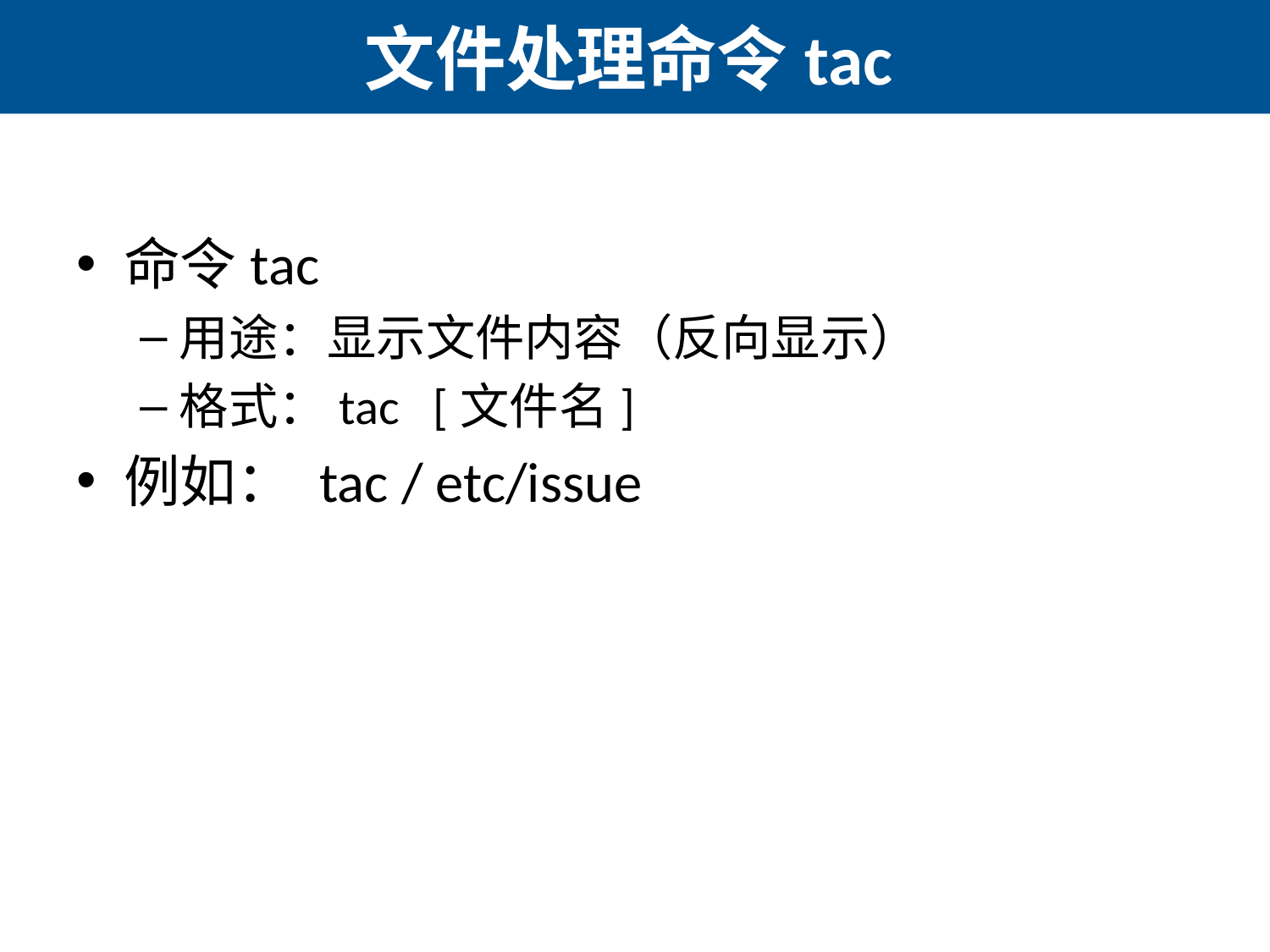

# 文件处理命令tac
命令tac
用途：显示文件内容（反向显示）
格式：tac   [文件名]
例如： tac / etc/issue